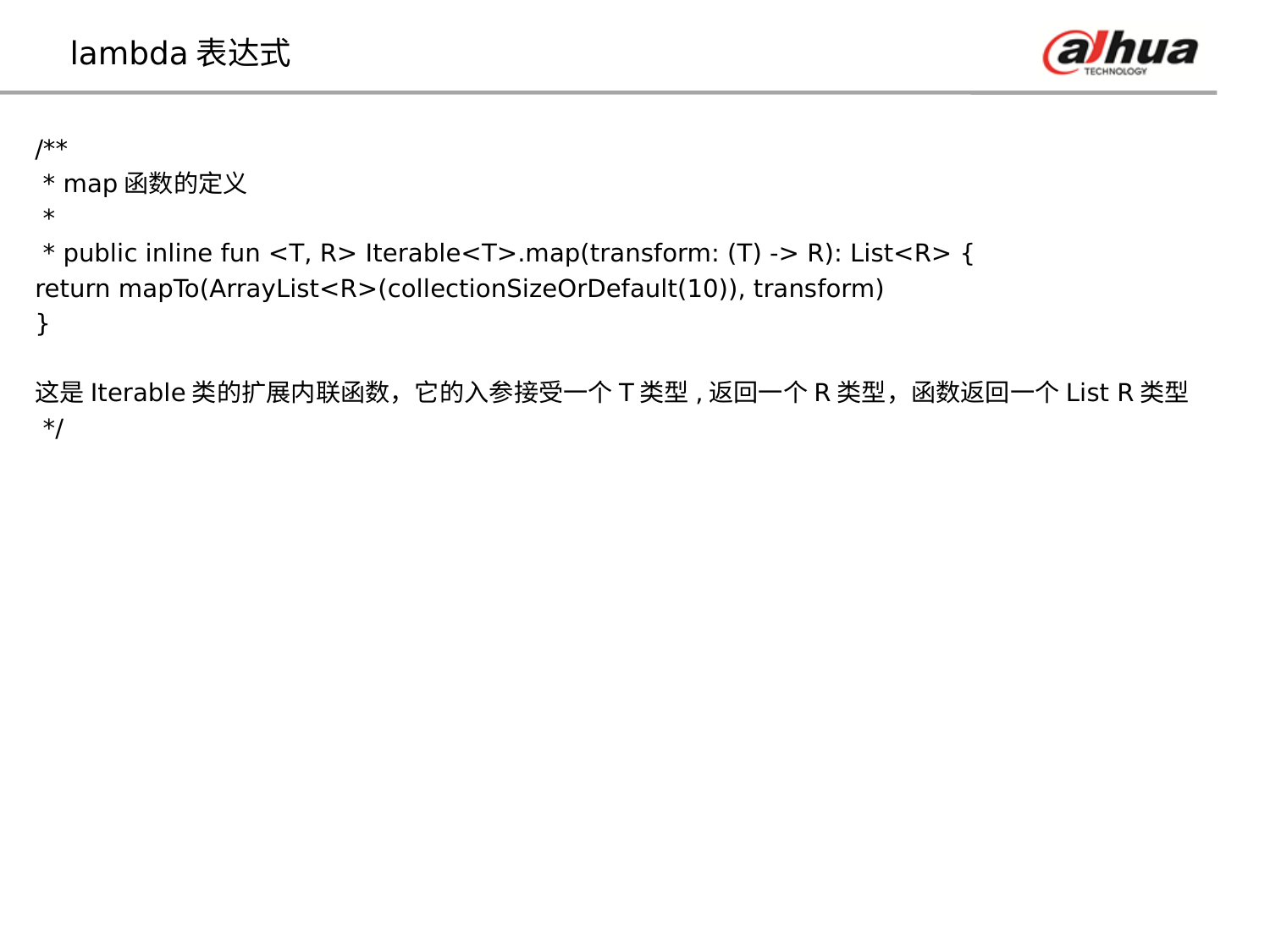

# lambda表达式
/**
 * map函数的定义
 *
 * public inline fun <T, R> Iterable<T>.map(transform: (T) -> R): List<R> {
return mapTo(ArrayList<R>(collectionSizeOrDefault(10)), transform)
}

这是Iterable类的扩展内联函数，它的入参接受一个T类型,返回一个R类型，函数返回一个List R类型
 */